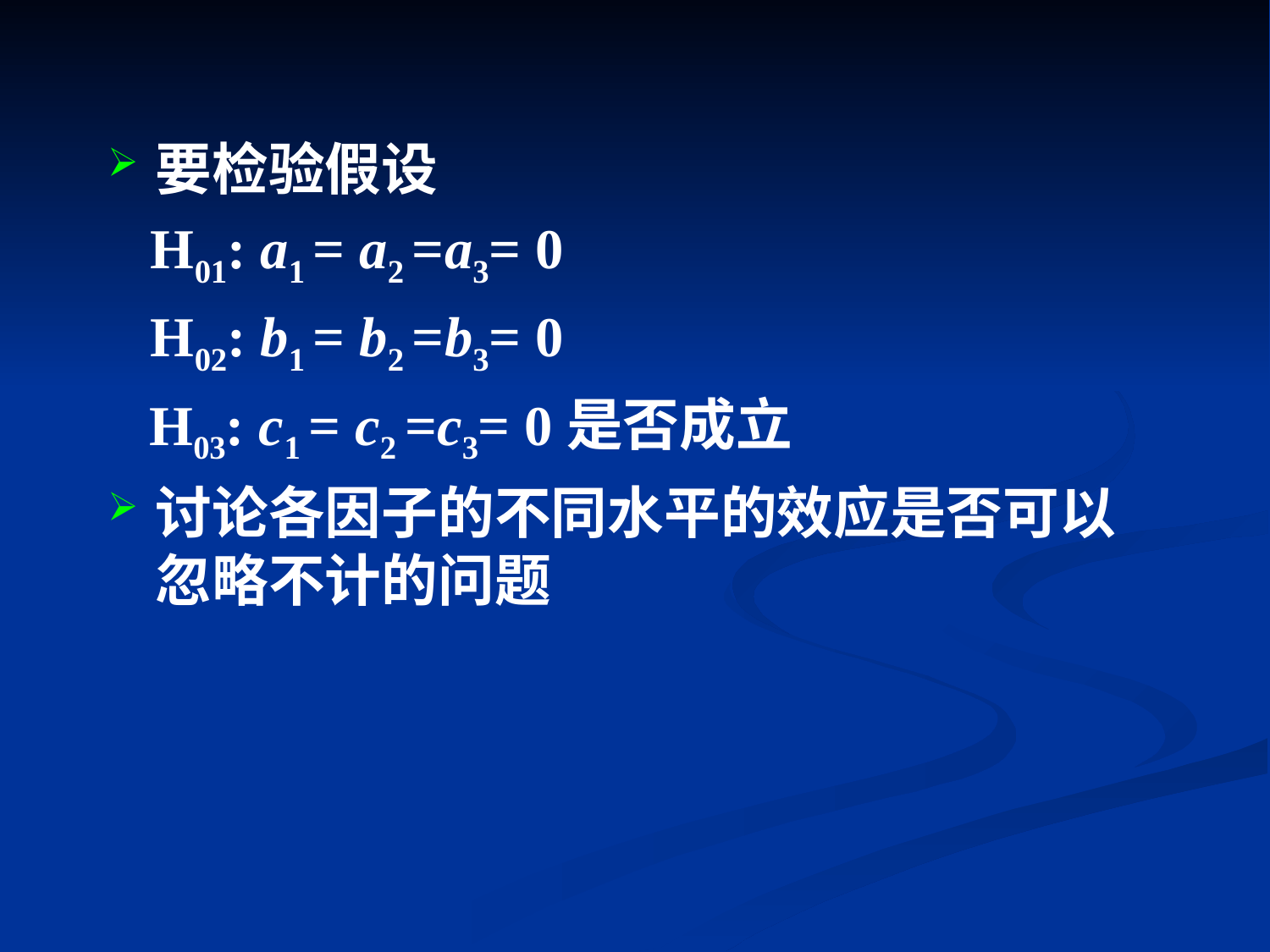

要检验假设
   H01: a1 = a2 =a3= 0
   H02: b1 = b2 =b3= 0
     H03: c1 = c2 =c3= 0是否成立
讨论各因子的不同水平的效应是否可以忽略不计的问题